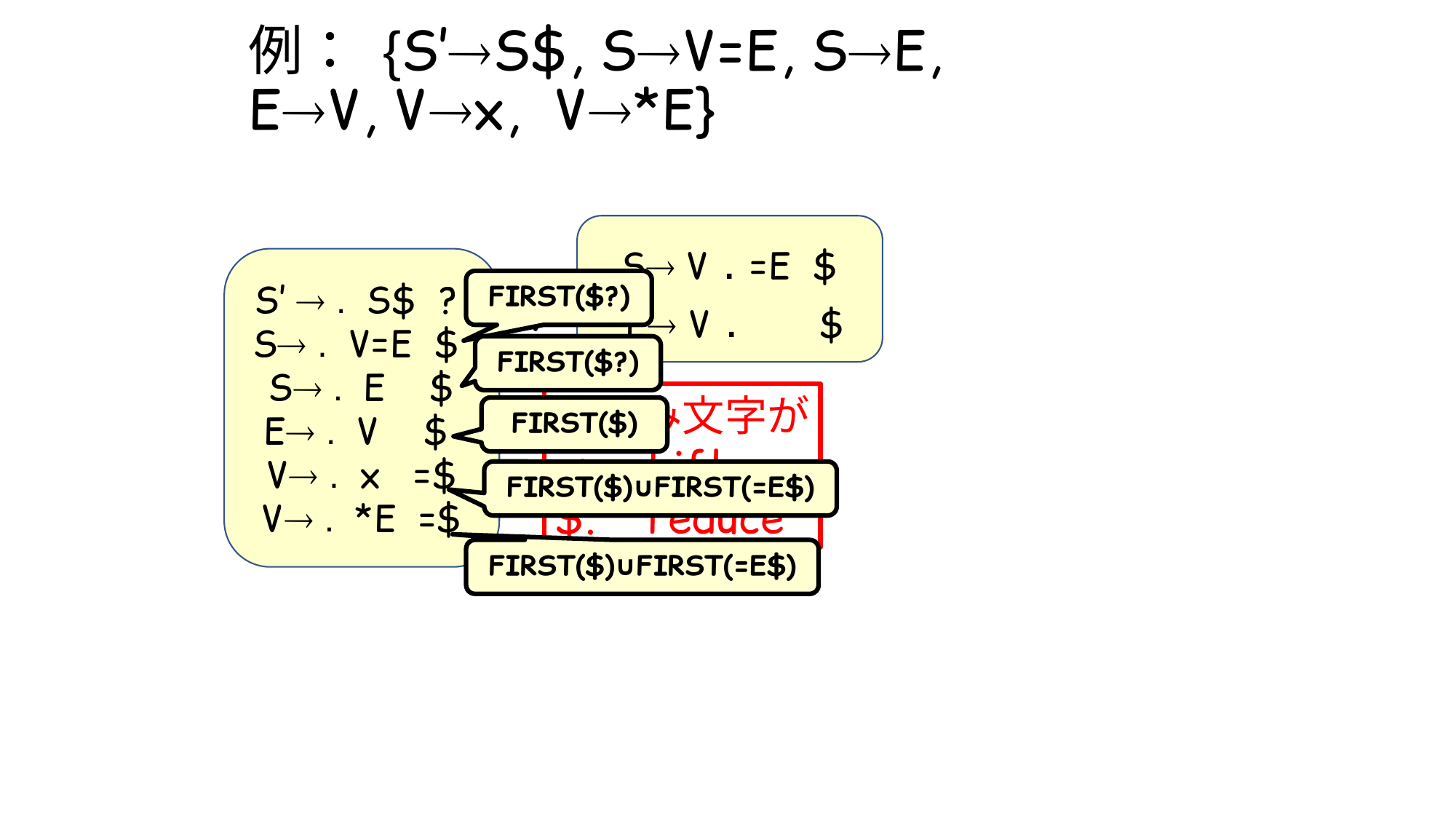

# 例： {S’→S$, S→V=E, S→E, E→V, V→x,  V→*E}

S→ V . =E  $
 E→ V .        $
S’ → .  S$  ?
S→ .  V=E  $
S→ .  E    $
E→ .  V    $
V→ .  x   =$
V→ .  *E  =$
FIRST($?)
V
FIRST($?)
先読み文字が
=:   shift
$:    reduce
FIRST($)
FIRST($)∪FIRST(=E$)
FIRST($)∪FIRST(=E$)